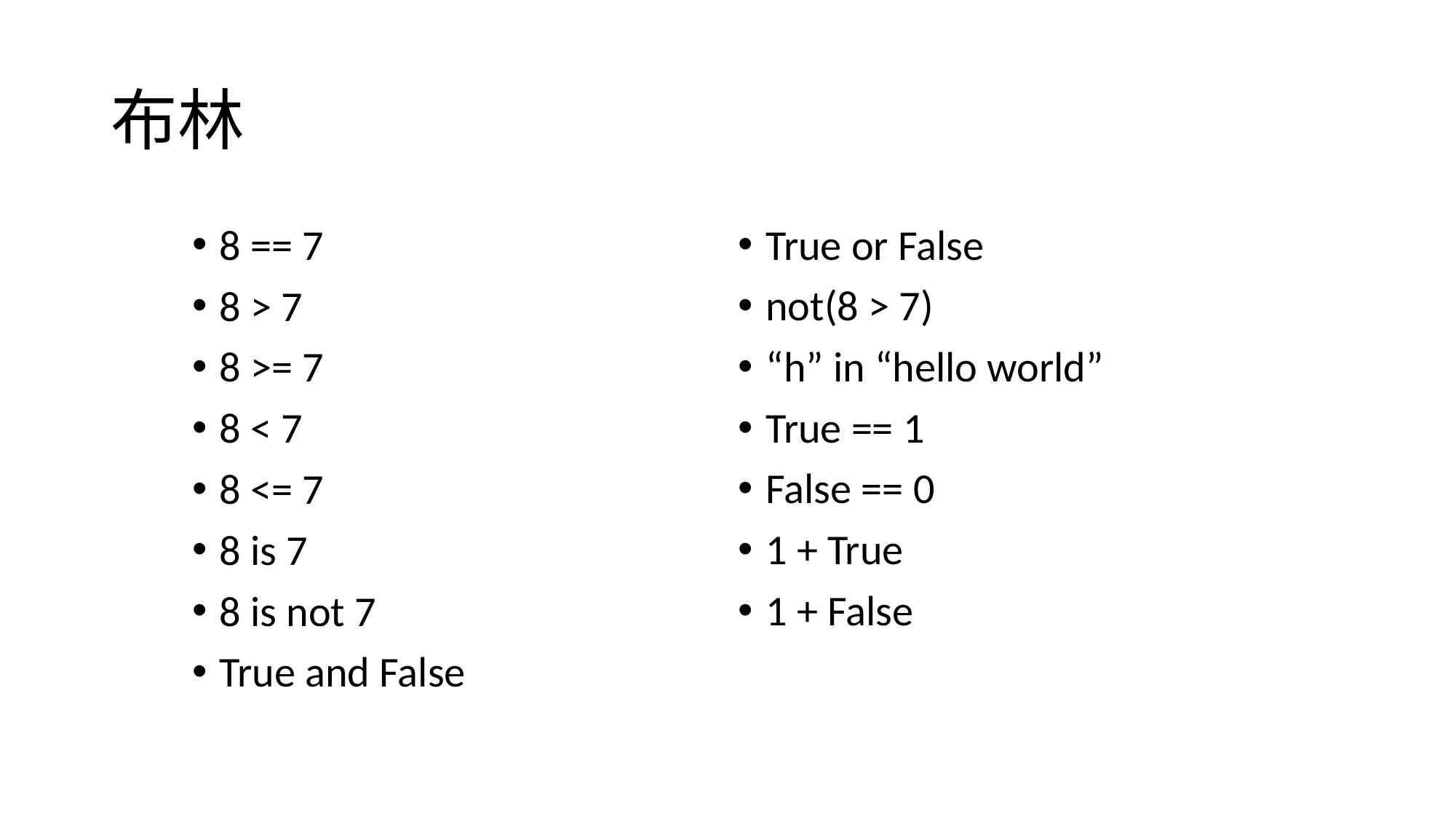

# 布林
8 == 7
8 > 7
8 >= 7
8 < 7
8 <= 7
8 is 7
8 is not 7
True and False

True or False
not(8 > 7)
“h” in “hello world”
True == 1
False == 0
1 + True
1 + False